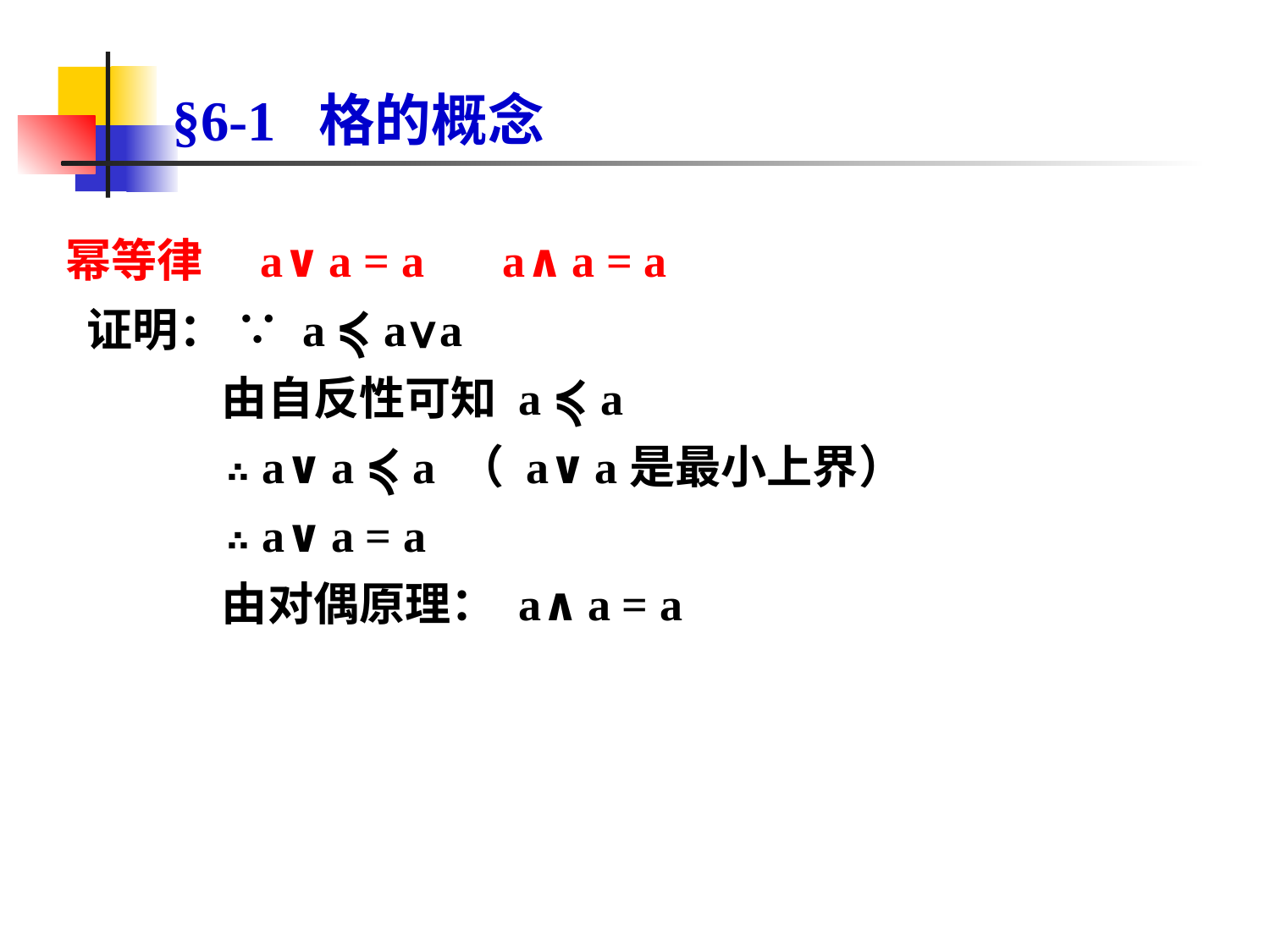

# §6-1  格的概念
幂等律　a∨a = a　 a∧a = a
 证明： ∵ a ≼ a∨a
              由自反性可知 a ≼ a
              ∴ a∨a ≼ a （ a∨a是最小上界）
              ∴ a∨a = a
              由对偶原理： a∧a = a

22